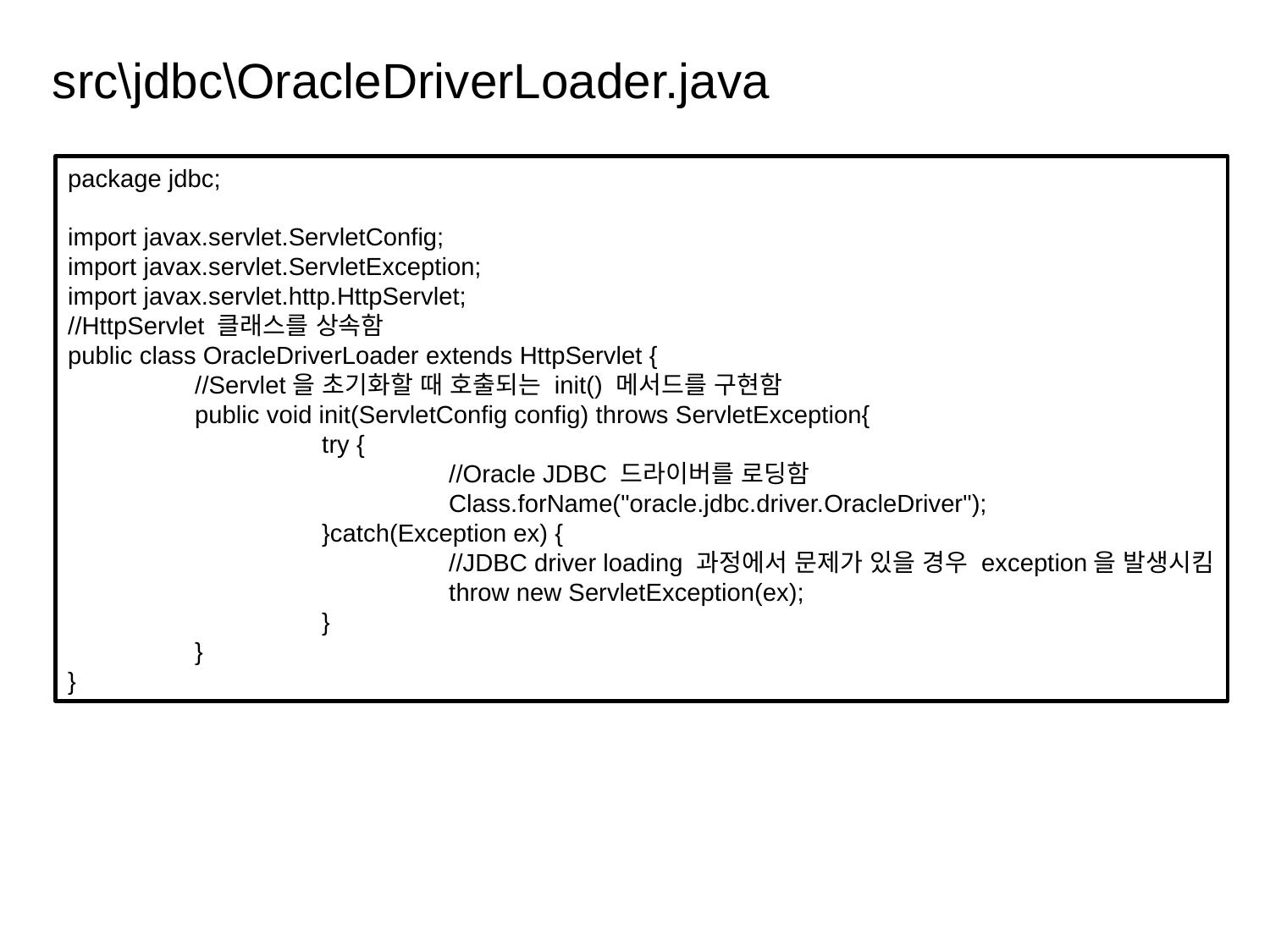

# src\jdbc\OracleDriverLoader.java
package jdbc;

import javax.servlet.ServletConfig;
import javax.servlet.ServletException;
import javax.servlet.http.HttpServlet;
//HttpServlet 클래스를 상속함
public class OracleDriverLoader extends HttpServlet {
	//Servlet을 초기화할 때 호출되는 init() 메서드를 구현함
	public void init(ServletConfig config) throws ServletException{
		try {
			//Oracle JDBC 드라이버를 로딩함
			Class.forName("oracle.jdbc.driver.OracleDriver");
		}catch(Exception ex) {
			//JDBC driver loading 과정에서 문제가 있을 경우 exception을 발생시킴
			throw new ServletException(ex);
		}
	}
}